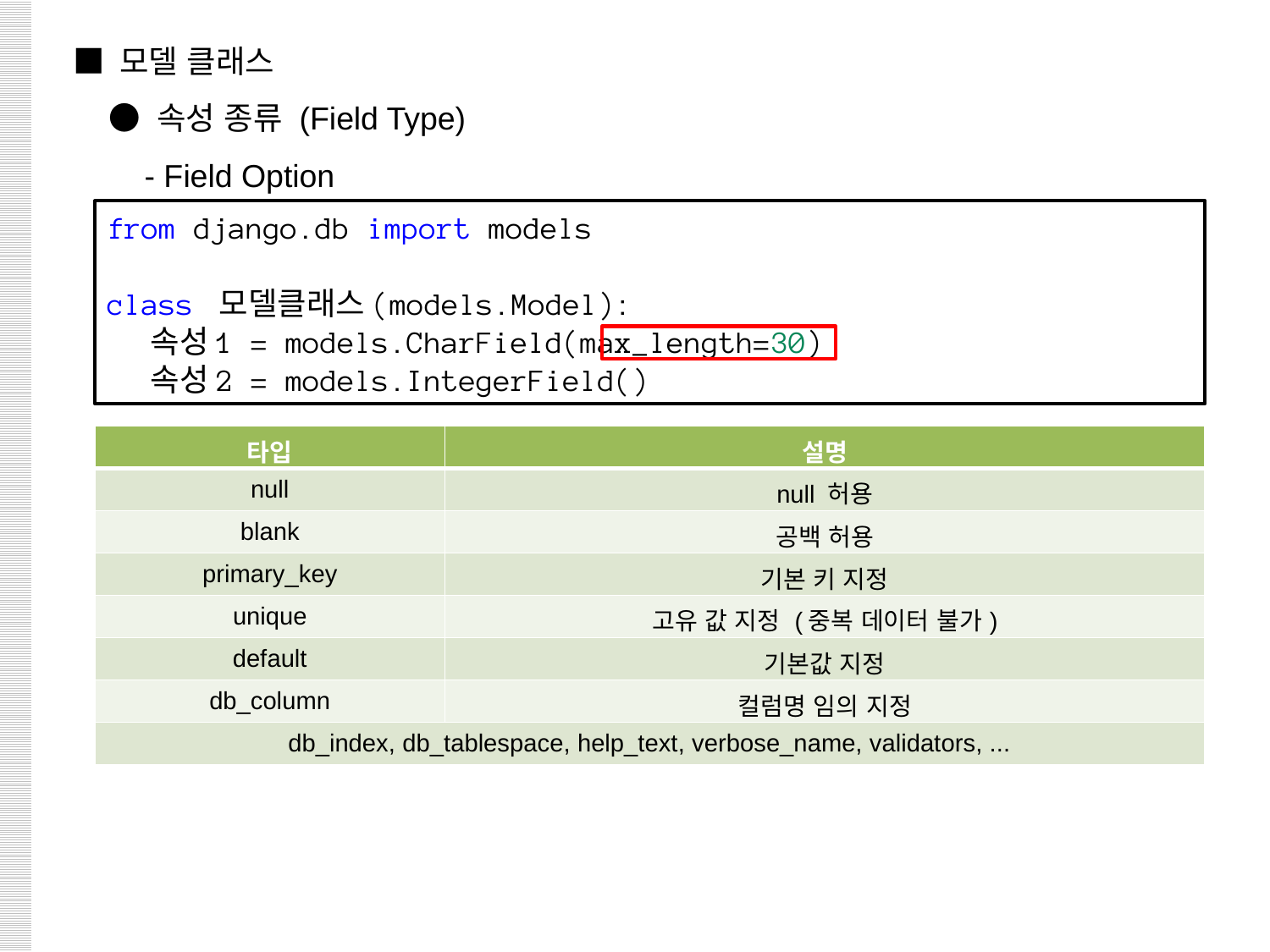

■ 모델 클래스
    ● 속성 종류 (Field Type)
        - Field Option
from django.db import models
class 모델클래스(models.Model):
    속성1 = models.CharField(max_length=30)
    속성2 = models.IntegerField()

| 타입 | 설명 |
| --- | --- |
| null | null 허용 |
| blank | 공백 허용 |
| primary\_key | 기본 키 지정 |
| unique | 고유 값 지정 (중복 데이터 불가) |
| default | 기본값 지정 |
| db\_column | 컬럼명 임의 지정 |
| db\_index, db\_tablespace, help\_text, verbose\_name, validators, ... |  |